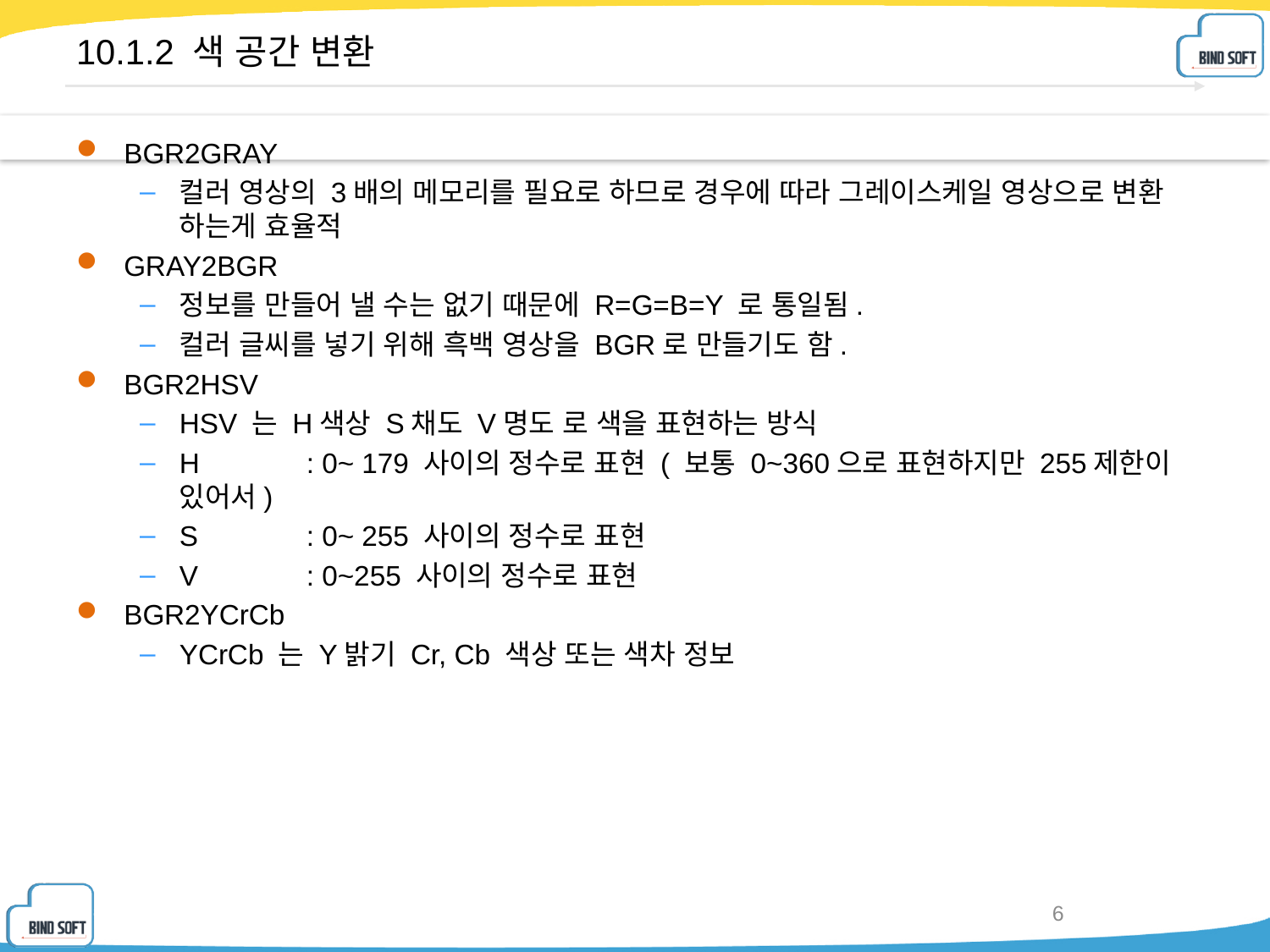

# 10.1.2 색 공간 변환
BGR2GRAY
컬러 영상의 3배의 메모리를 필요로 하므로 경우에 따라 그레이스케일 영상으로 변환 하는게 효율적
GRAY2BGR
정보를 만들어 낼 수는 없기 때문에 R=G=B=Y 로 통일됨.
컬러 글씨를 넣기 위해 흑백 영상을 BGR로 만들기도 함.
BGR2HSV
HSV 는 H색상 S채도 V명도 로 색을 표현하는 방식
H	: 0~ 179 사이의 정수로 표현 ( 보통 0~360으로 표현하지만 255제한이 있어서)
S	: 0~ 255 사이의 정수로 표현
V	: 0~255 사이의 정수로 표현
BGR2YCrCb
YCrCb 는 Y밝기 Cr, Cb 색상 또는 색차 정보
6